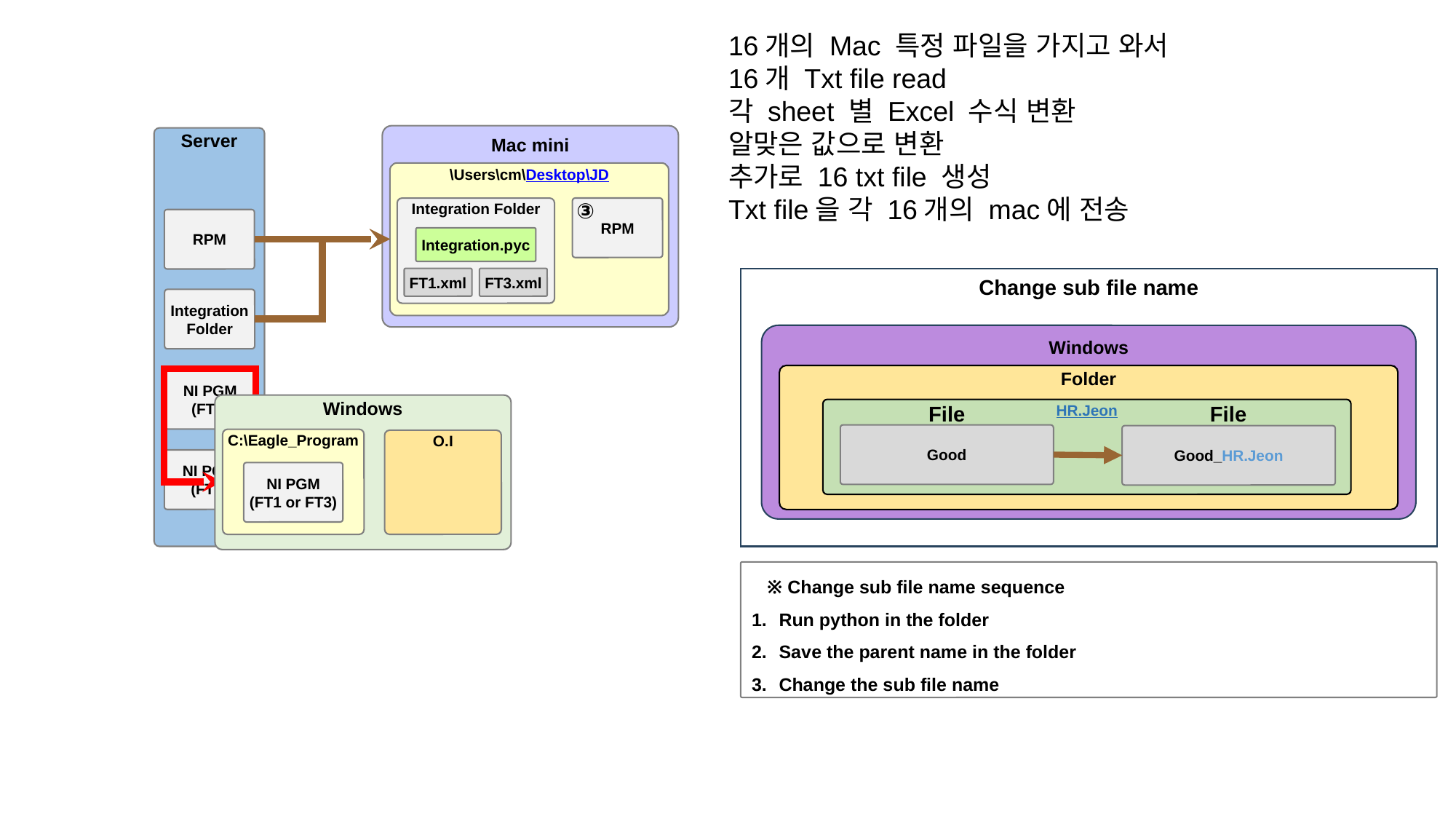

16개의 Mac 특정 파일을 가지고 와서
16개 Txt file read
각 sheet 별 Excel 수식 변환
알맞은 값으로 변환
추가로 16 txt file 생성
Txt file을 각 16개의 mac에 전송
Mac mini
Server
\Users\cm\Desktop\JD
③
Integration Folder
RPM
Integration.pyc
FT1.xml
FT3.xml
RPM
Change sub file name
Integration Folder
Windows
Folder
NI PGM
(FT3)
Windows
HR.Jeon
File
File
Good
②
Good_HR.Jeon
C:\Eagle_Program
O.I
NI PGM
(FT1)
NI PGM
(FT1 or FT3)
   ※ Change sub file name sequence
Run python in the folder
Save the parent name in the folder
Change the sub file name